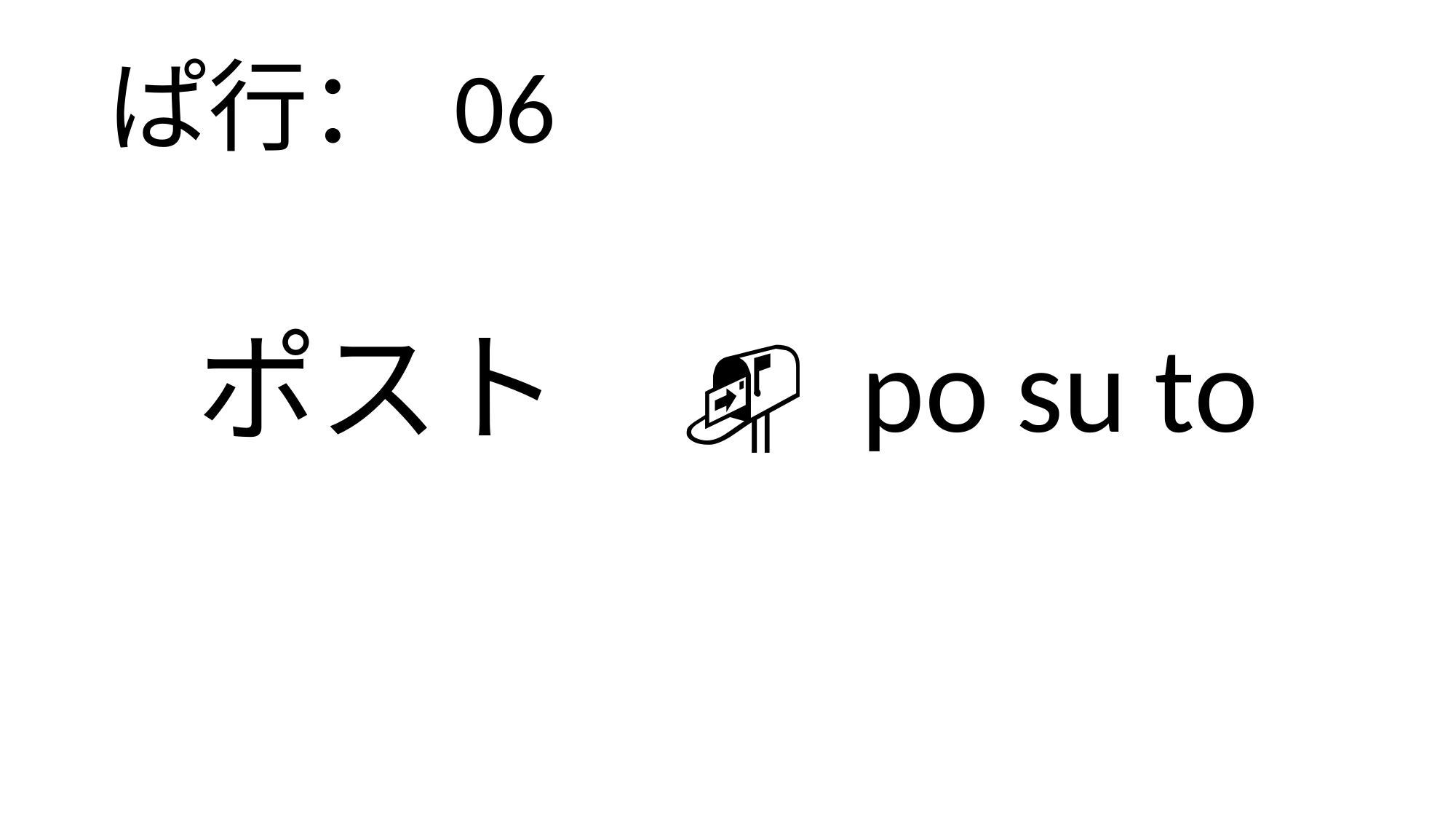

ぱ行： 06
# ポスト　📬 po su to